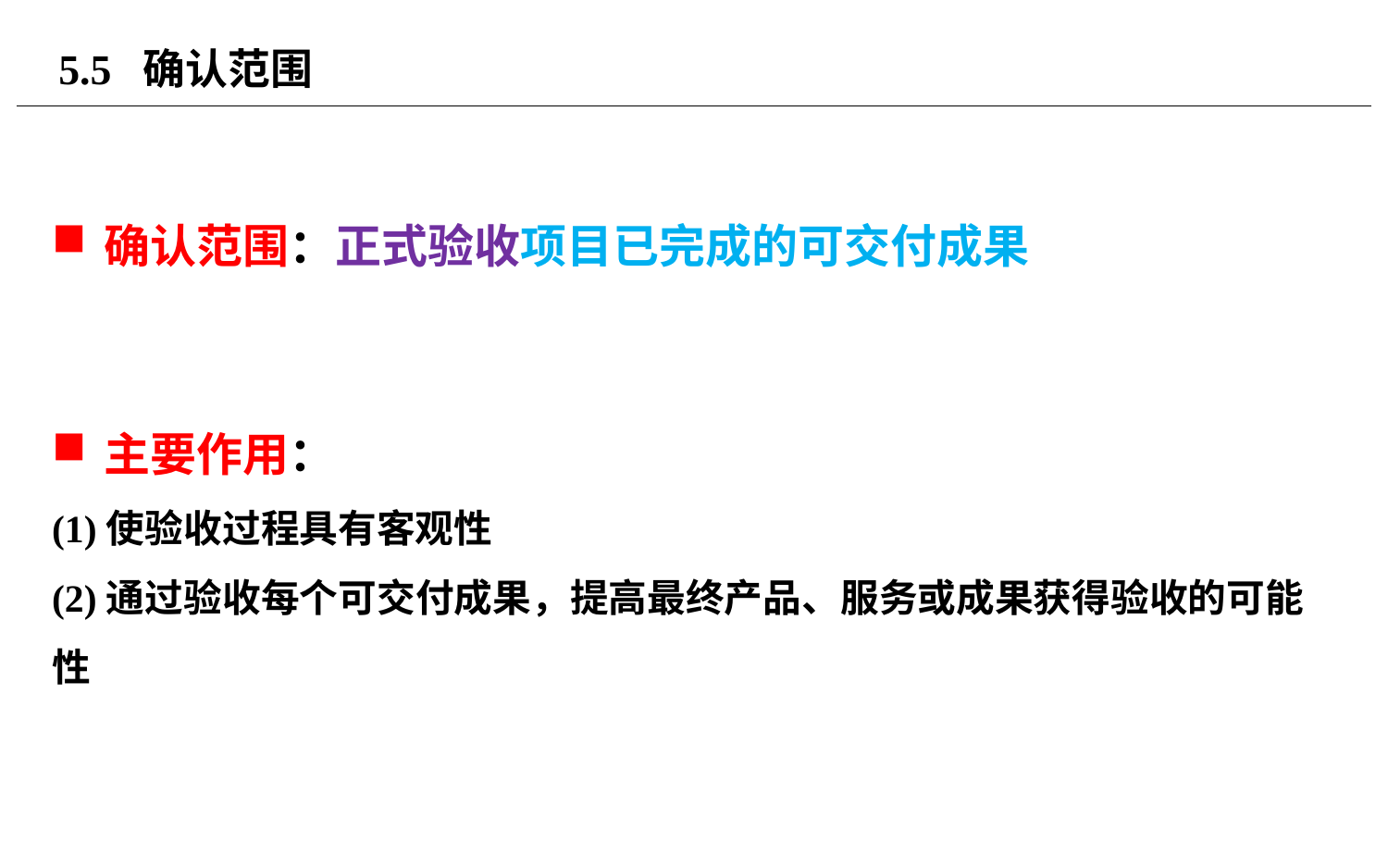

# 5.5  确认范围
确认范围：正式验收项目已完成的可交付成果

主要作用：
(1)使验收过程具有客观性
(2)通过验收每个可交付成果，提高最终产品、服务或成果获得验收的可能性